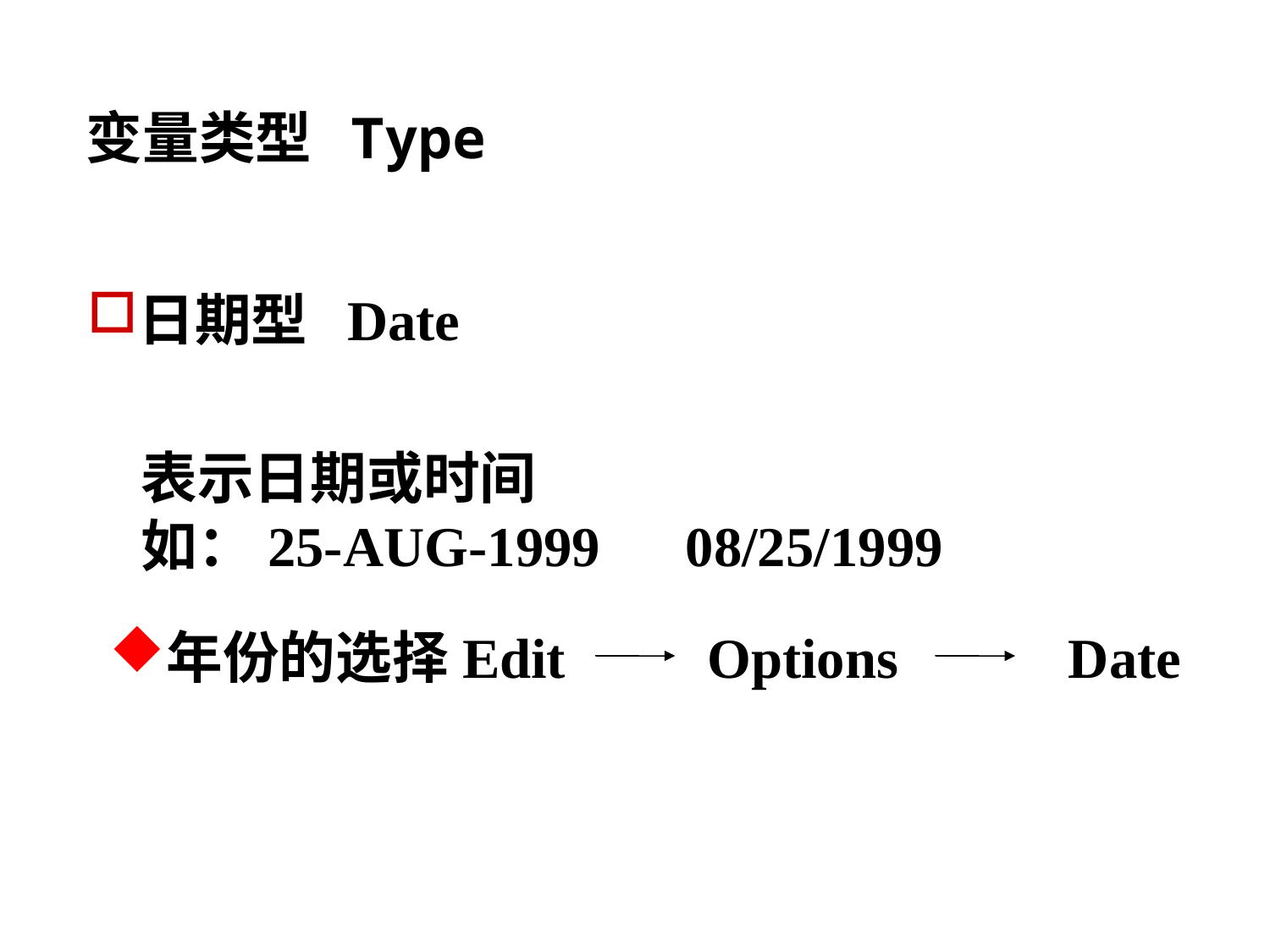

变量类型  Type
日期型  Date
表示日期或时间
如：25-AUG-1999      08/25/1999
年份的选择Edit          Options            Date